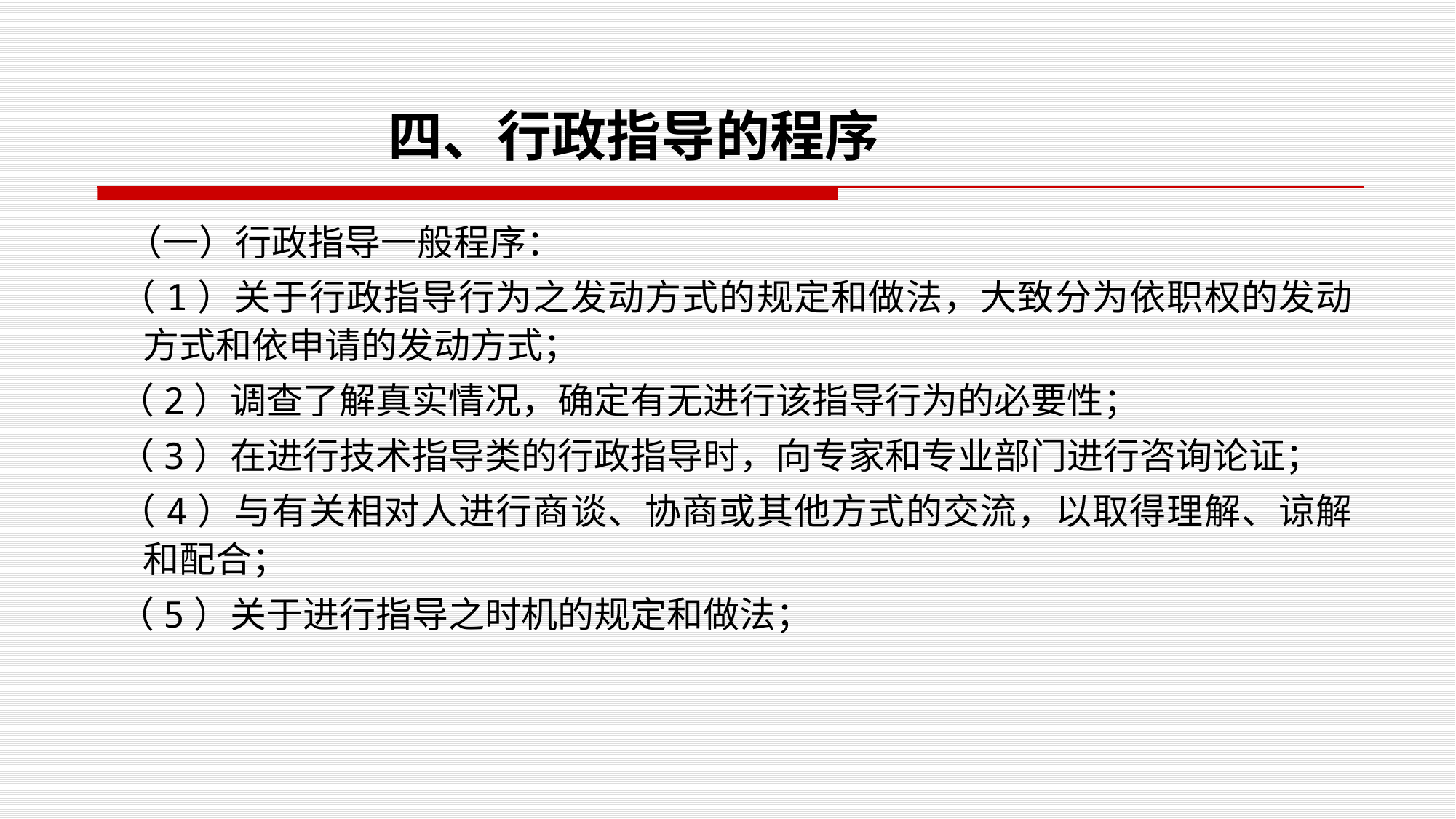

#
四、行政指导的程序
  （一）行政指导一般程序：
 （1）关于行政指导行为之发动方式的规定和做法，大致分为依职权的发动方式和依申请的发动方式；
 （2）调查了解真实情况，确定有无进行该指导行为的必要性；
 （3）在进行技术指导类的行政指导时，向专家和专业部门进行咨询论证；
 （4）与有关相对人进行商谈、协商或其他方式的交流，以取得理解、谅解和配合；
 （5）关于进行指导之时机的规定和做法；